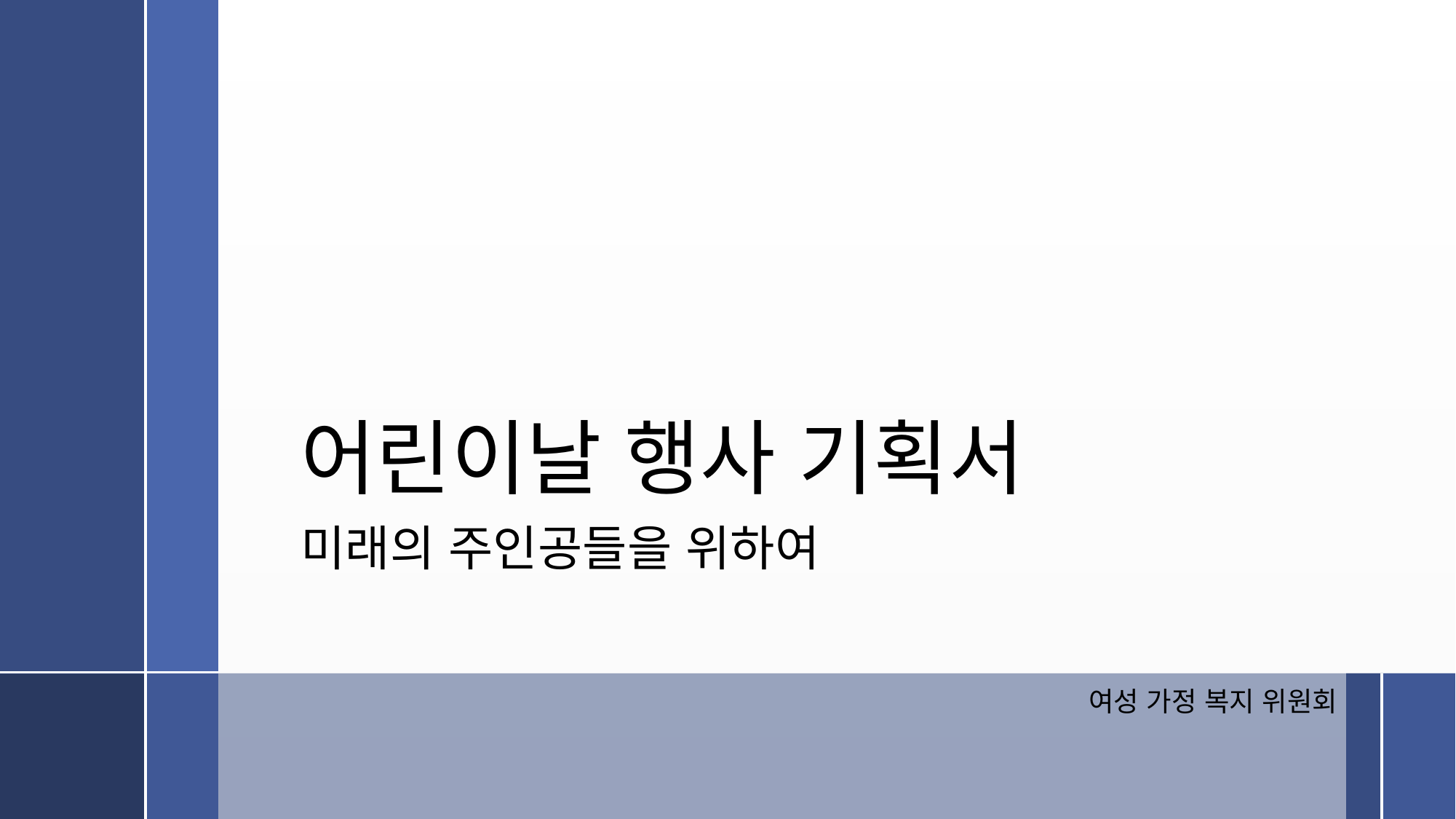

# 어린이날 행사 기획서
미래의 주인공들을 위하여
여성 가정 복지 위원회